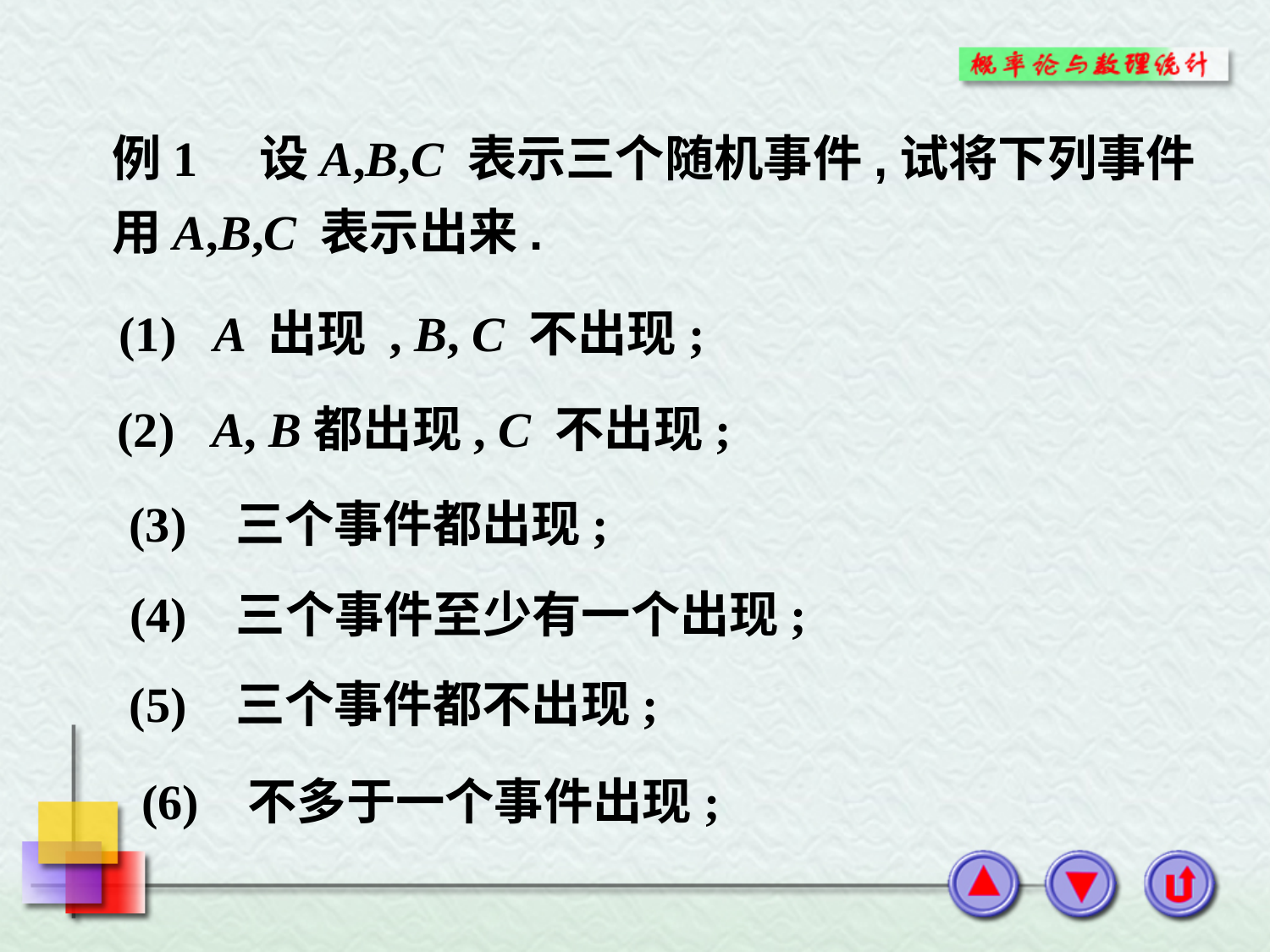

例1    设A,B,C 表示三个随机事件,试将下列事件
用A,B,C 表示出来.
(1)   A 出现 , B, C 不出现;
(2)   A, B都出现, C 不出现;
(3)   三个事件都出现;
(4)   三个事件至少有一个出现;
(5)   三个事件都不出现;
(6)   不多于一个事件出现;